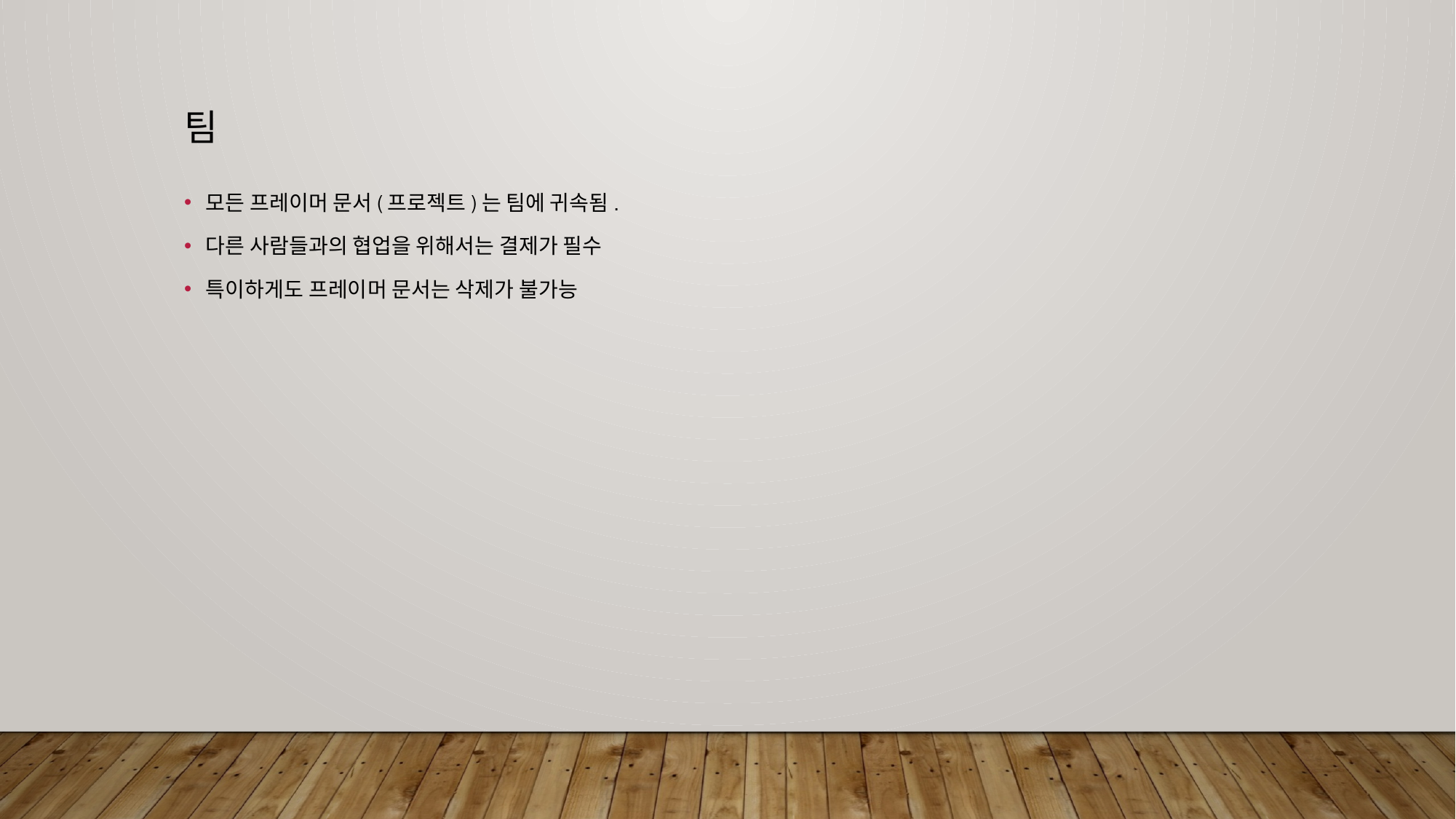

# 팀
모든 프레이머 문서(프로젝트)는 팀에 귀속됨.
다른 사람들과의 협업을 위해서는 결제가 필수
특이하게도 프레이머 문서는 삭제가 불가능